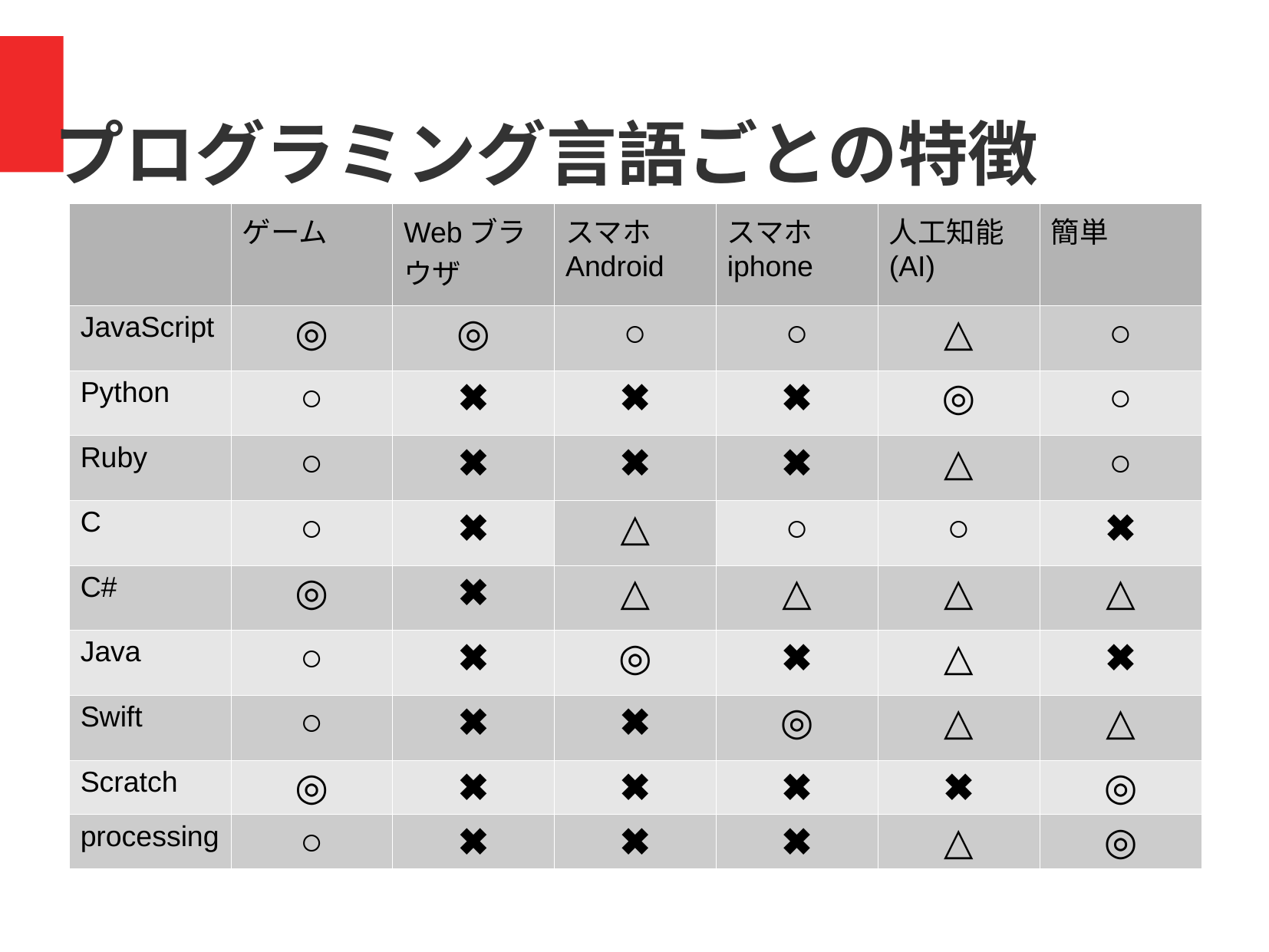

プログラミング言語ごとの特徴
|  | ゲーム | Webブラウザ | スマホ Android | スマホ iphone | 人工知能(AI) | 簡単 |
| --- | --- | --- | --- | --- | --- | --- |
| JavaScript | ◎ | ◎ | ○ | ○ | △ | ○ |
| Python | ○ | ✖️ | ✖️ | ✖️ | ◎ | ○ |
| Ruby | ○ | ✖️ | ✖️ | ✖️ | △ | ○ |
| C | ○ | ✖️ | △ | ○ | ○ | ✖️ |
| C# | ◎ | ✖️ | △ | △ | △ | △ |
| Java | ○ | ✖️ | ◎ | ✖️ | △ | ✖️ |
| Swift | ○ | ✖️ | ✖️ | ◎ | △ | △ |
| Scratch | ◎ | ✖️ | ✖️ | ✖️ | ✖️ | ◎ |
| processing | ○ | ✖️ | ✖️ | ✖️ | △ | ◎ |